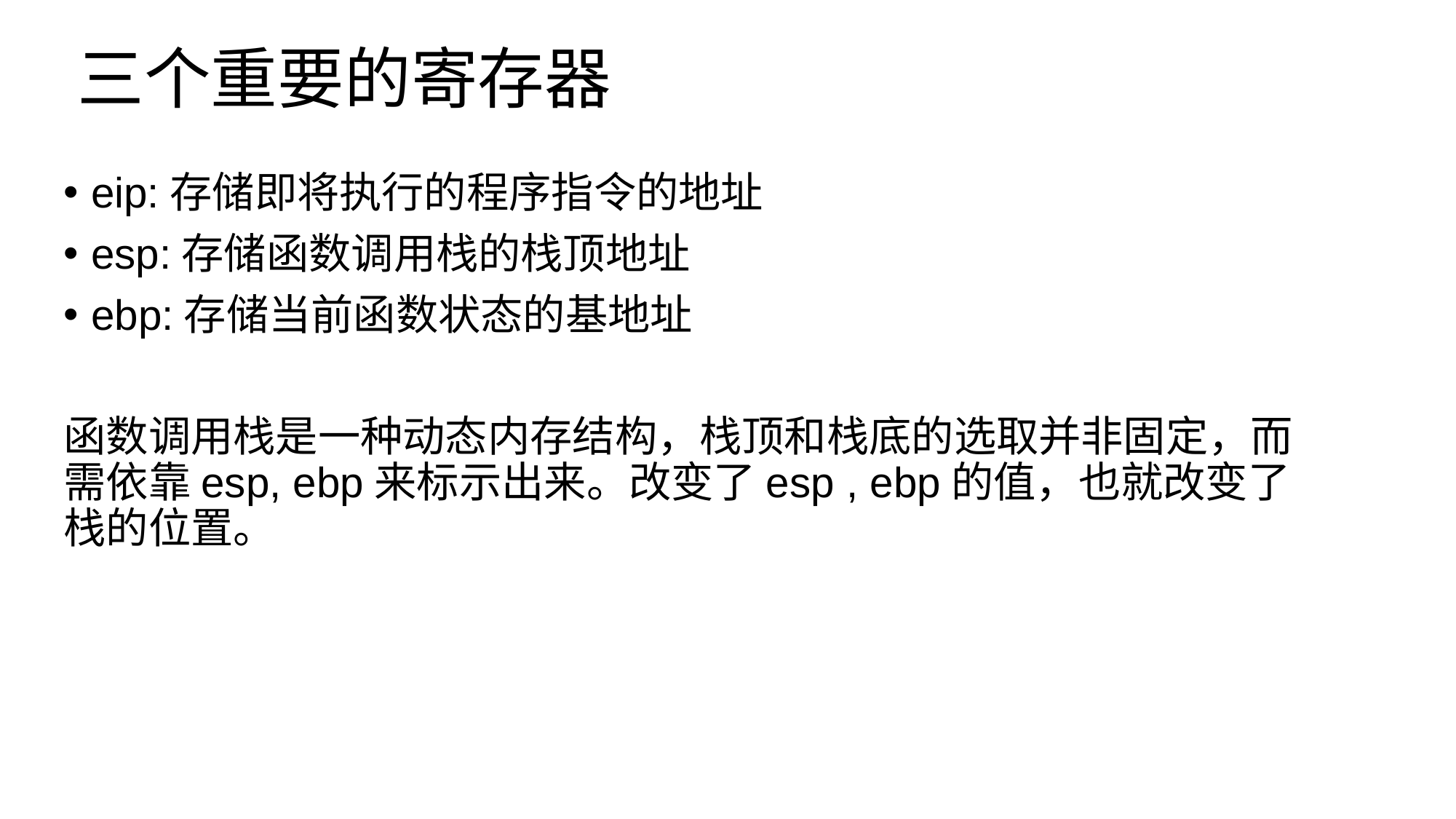

# 三个重要的寄存器
eip:存储即将执行的程序指令的地址
esp:存储函数调用栈的栈顶地址
ebp:存储当前函数状态的基地址

函数调用栈是一种动态内存结构，栈顶和栈底的选取并非固定，而需依靠esp, ebp来标示出来。改变了esp , ebp的值，也就改变了栈的位置。